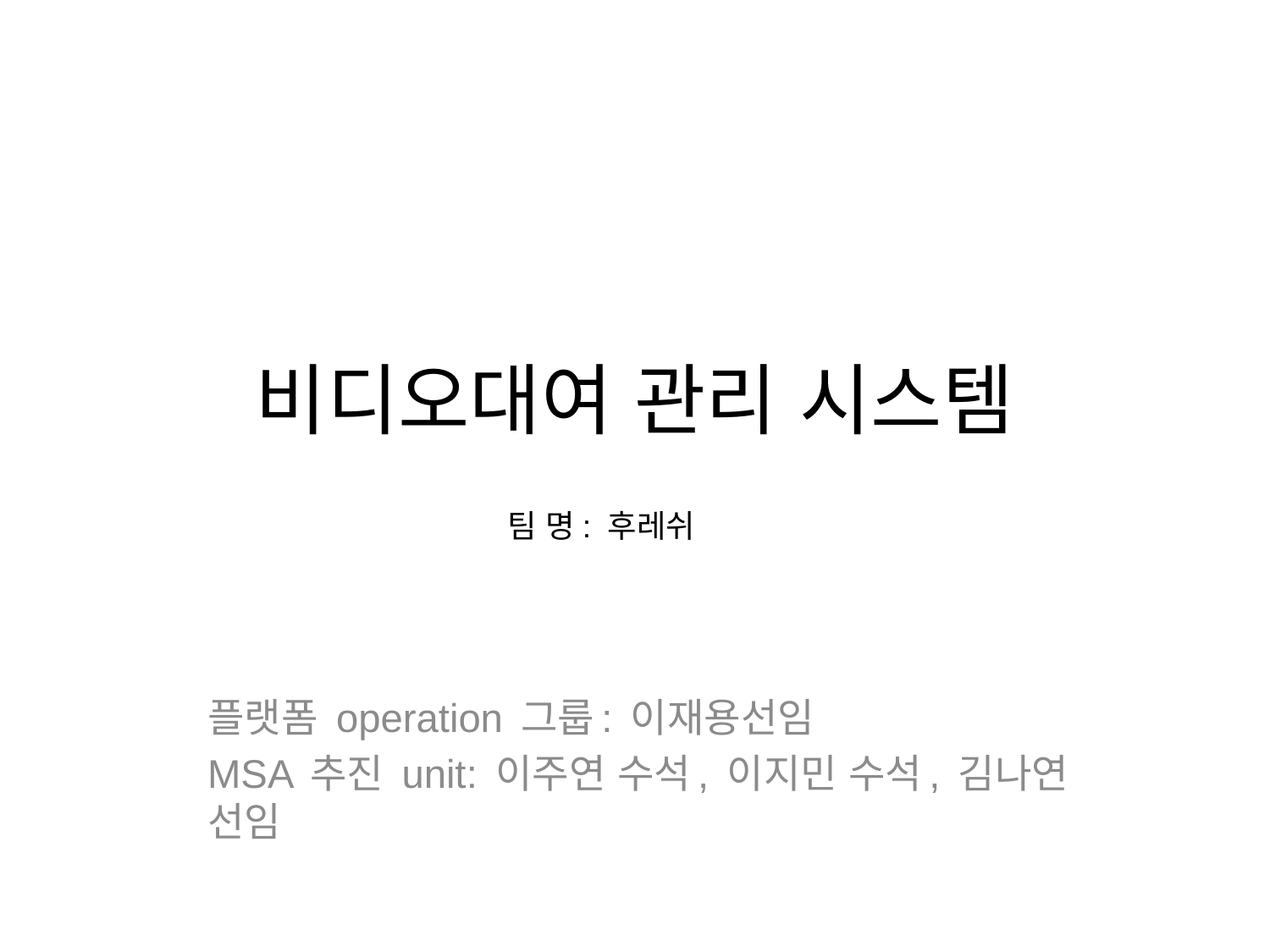

# 비디오대여 관리 시스템
팀 명: 후레쉬
플랫폼 operation 그룹: 이재용선임
MSA 추진 unit: 이주연 수석, 이지민 수석, 김나연 선임